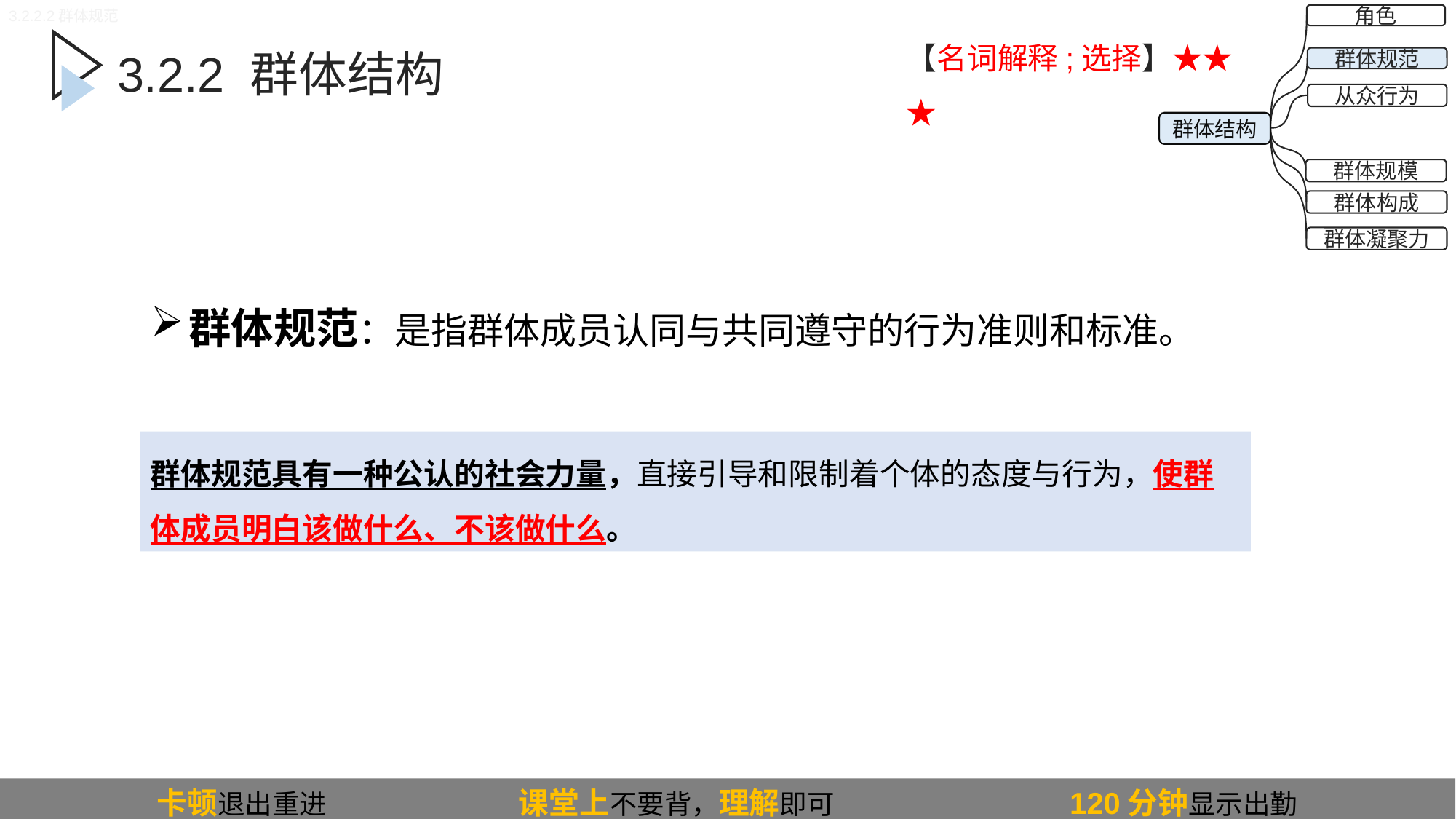

3.2.2.2群体规范
角色
群体规范
从众行为
群体规模
群体构成
群体凝聚力
群体结构
【名词解释;选择】★★★
3.2.2 群体结构
群体规范：是指群体成员认同与共同遵守的行为准则和标准。
群体规范具有一种公认的社会力量，直接引导和限制着个体的态度与行为，使群体成员明白该做什么、不该做什么。